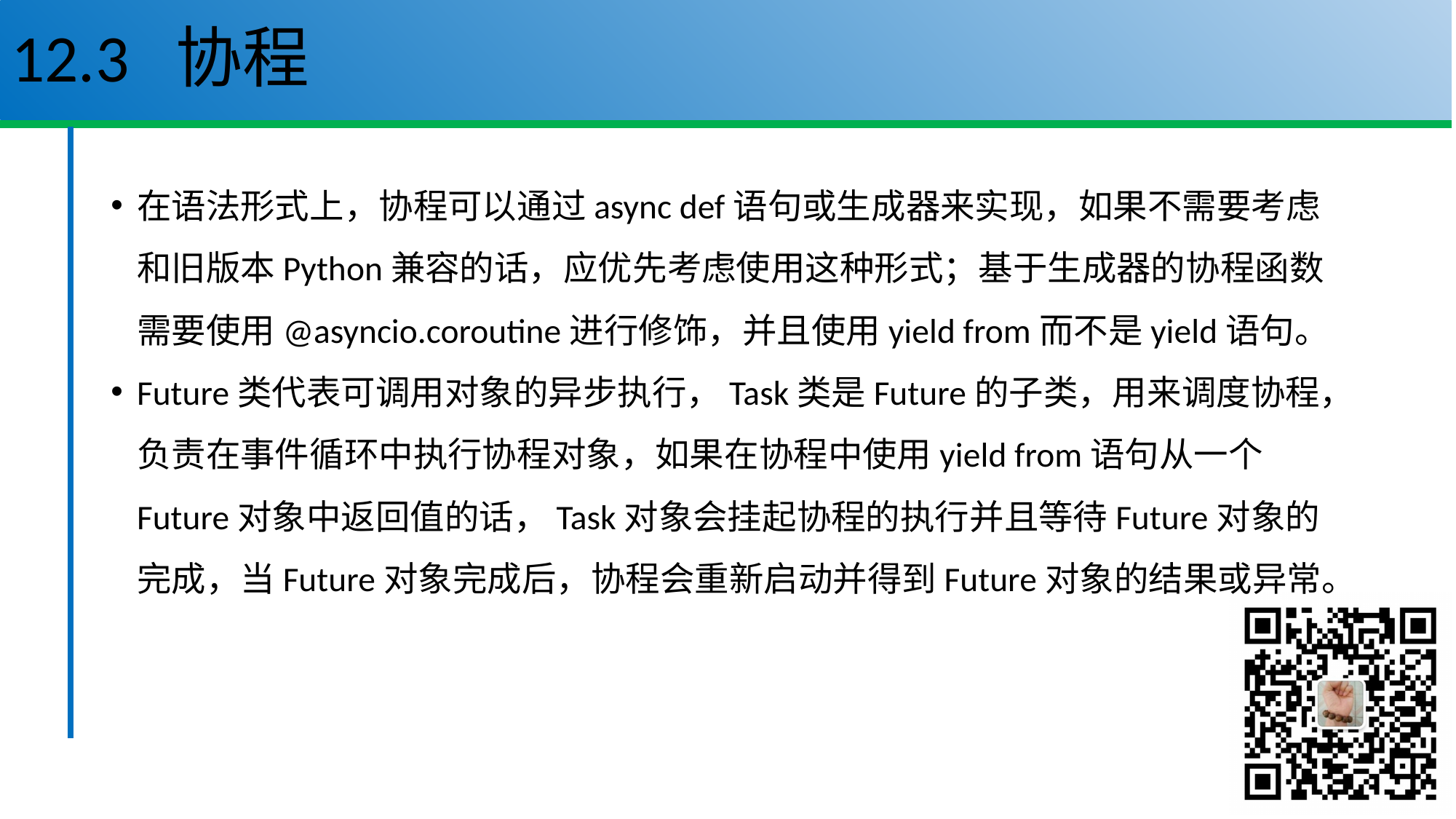

# 12.3  协程
在语法形式上，协程可以通过async def语句或生成器来实现，如果不需要考虑和旧版本Python兼容的话，应优先考虑使用这种形式；基于生成器的协程函数需要使用@asyncio.coroutine进行修饰，并且使用yield from而不是yield语句。
Future类代表可调用对象的异步执行，Task类是Future的子类，用来调度协程，负责在事件循环中执行协程对象，如果在协程中使用yield from语句从一个Future对象中返回值的话，Task对象会挂起协程的执行并且等待Future对象的完成，当Future对象完成后，协程会重新启动并得到Future对象的结果或异常。
65